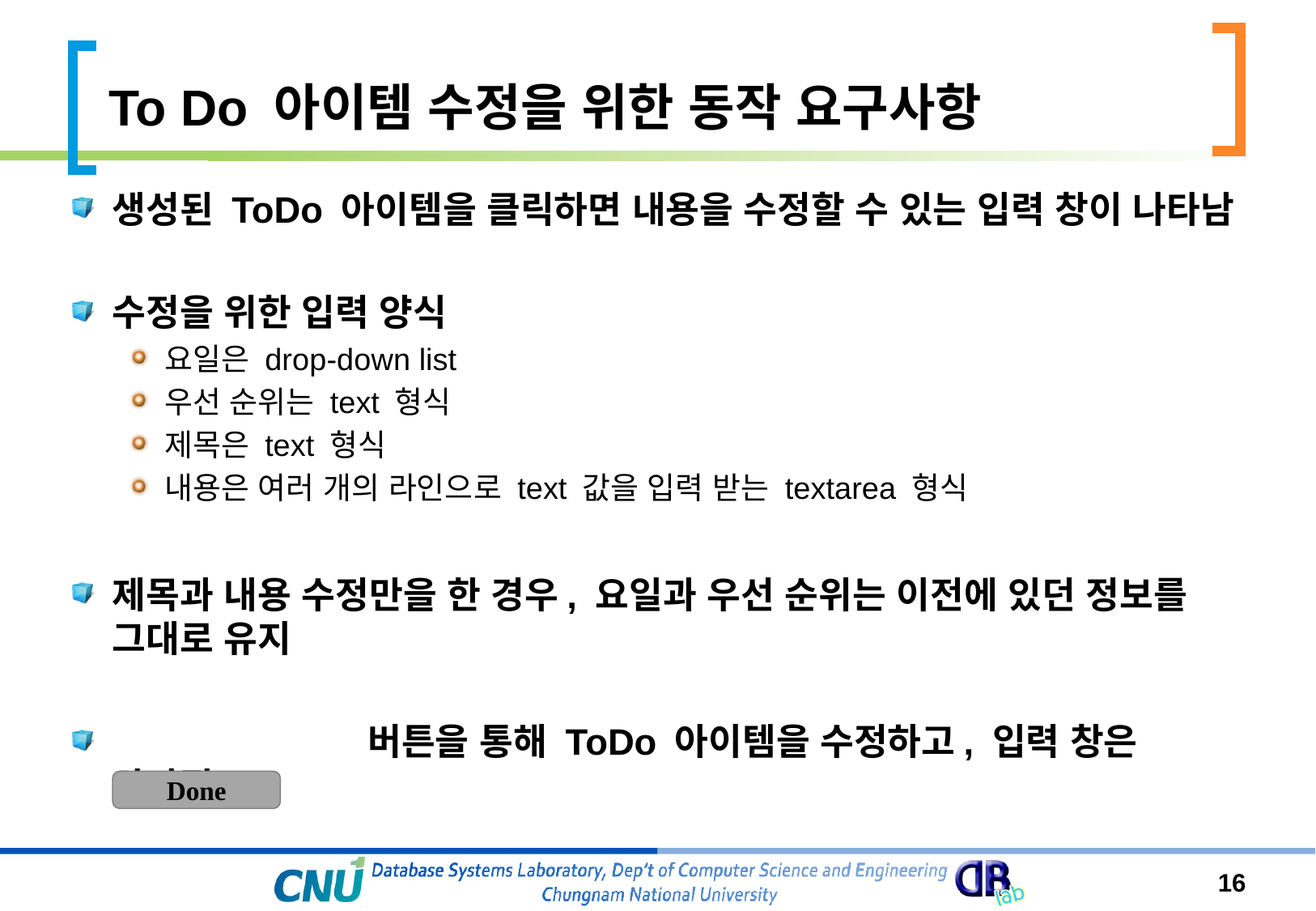

# To Do 아이템 수정을 위한 동작 요구사항
생성된 ToDo 아이템을 클릭하면 내용을 수정할 수 있는 입력 창이 나타남

수정을 위한 입력 양식
요일은 drop-down list
우선 순위는 text 형식
제목은 text 형식
내용은 여러 개의 라인으로 text 값을 입력 받는 textarea 형식

제목과 내용 수정만을 한 경우, 요일과 우선 순위는 이전에 있던 정보를 그대로 유지

                        버튼을 통해 ToDo 아이템을 수정하고, 입력 창은 사라짐
Done
16